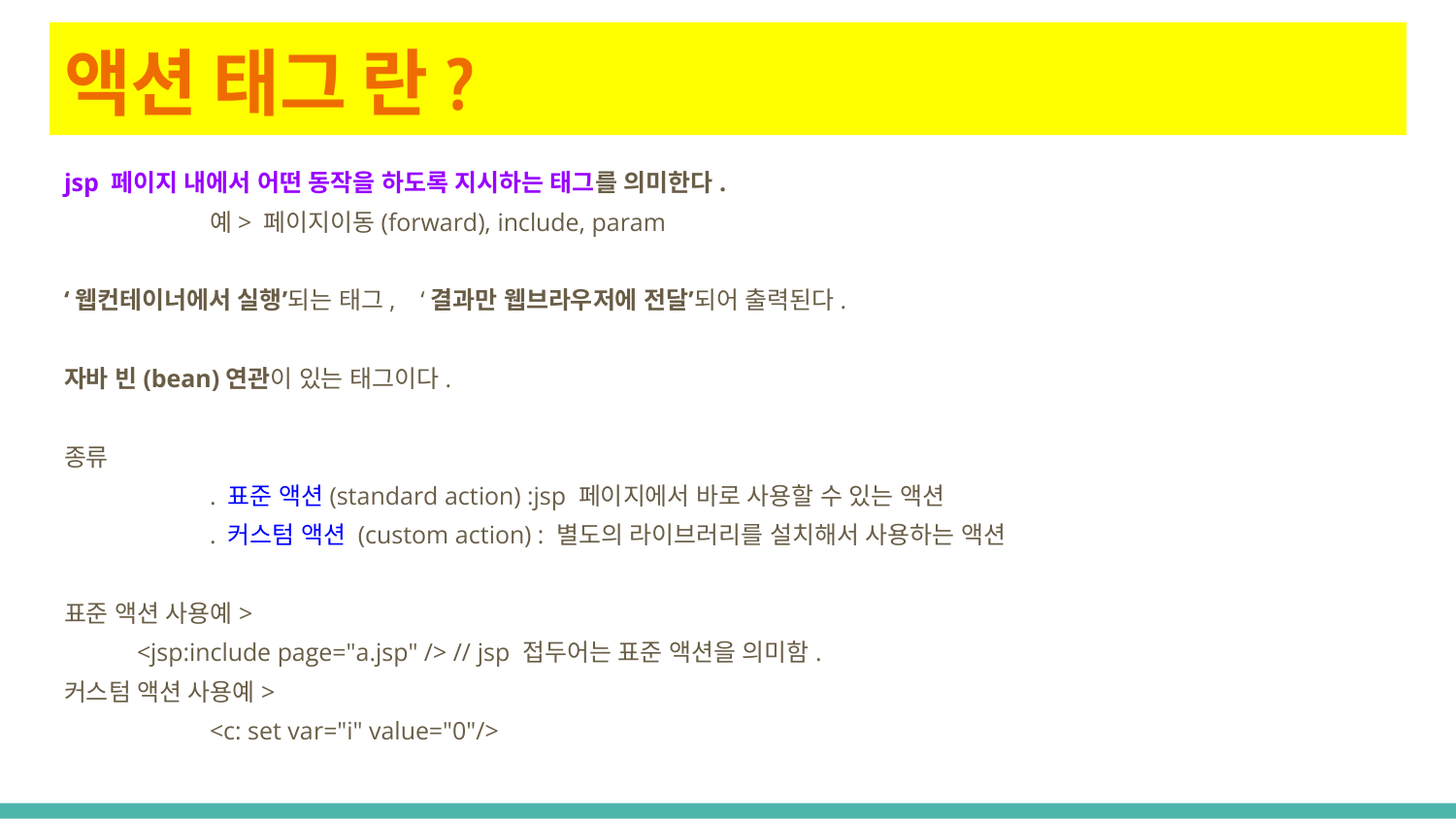

# 액션 태그 란?
jsp 페이지 내에서 어떤 동작을 하도록 지시하는 태그를 의미한다.
	예> 페이지이동(forward), include, param

‘웹컨테이너에서 실행’되는 태그,    ‘결과만 웹브라우저에 전달’되어 출력된다.

자바 빈(bean)연관이 있는 태그이다.

종류
	. 표준 액션(standard action) :jsp 페이지에서 바로 사용할 수 있는 액션
	. 커스텀 액션 (custom action) : 별도의 라이브러리를 설치해서 사용하는 액션

표준 액션 사용예>
<jsp:include page="a.jsp" /> // jsp 접두어는 표준 액션을 의미함.
커스텀 액션 사용예>
	<c: set var="i" value="0"/>